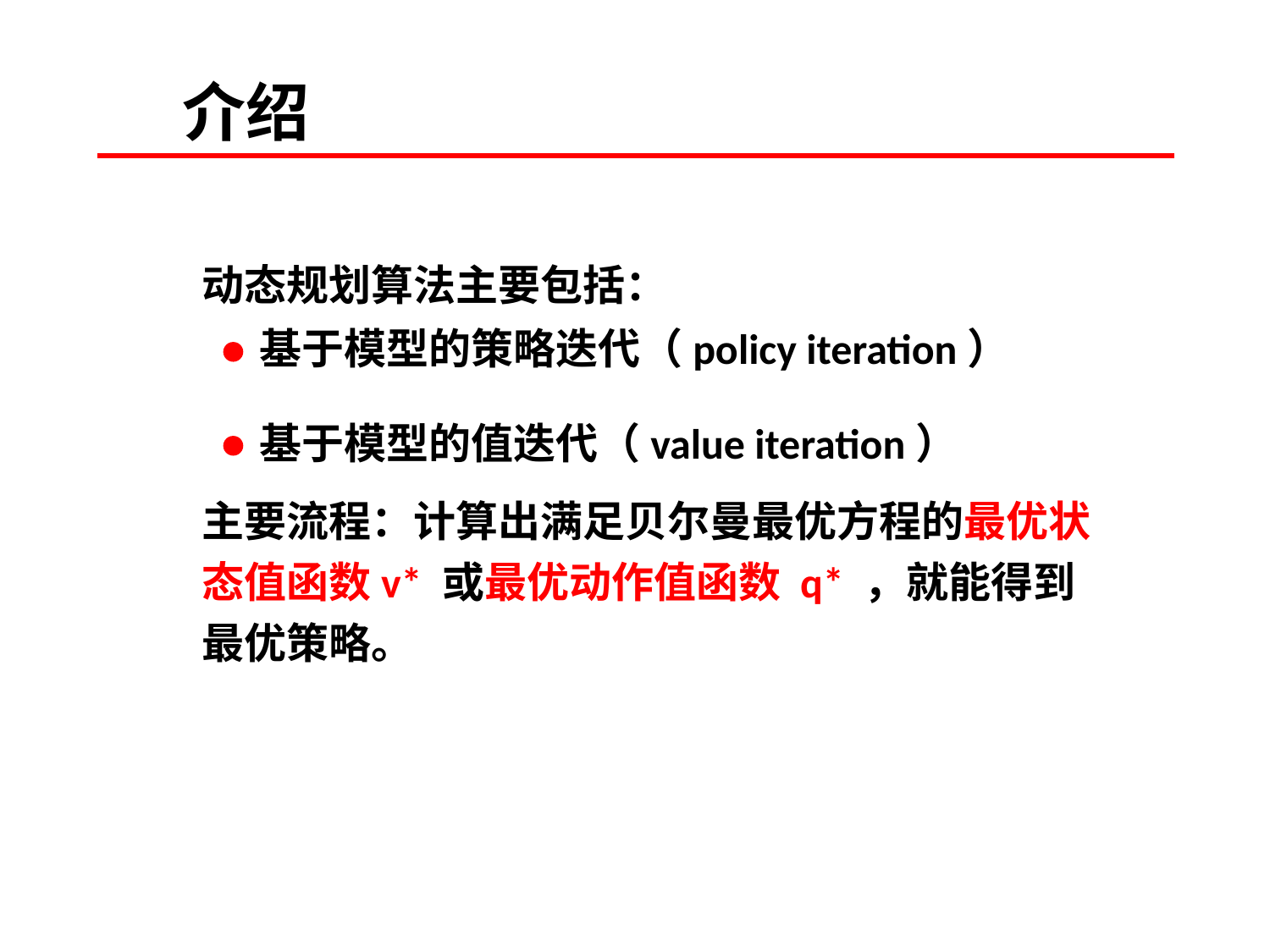

介绍
动态规划算法主要包括：
     基于模型的策略迭代（policy iteration）
     基于模型的值迭代（value iteration）
主要流程：计算出满足贝尔曼最优方程的最优状态值函数v* 或最优动作值函数 q* ，就能得到最优策略。